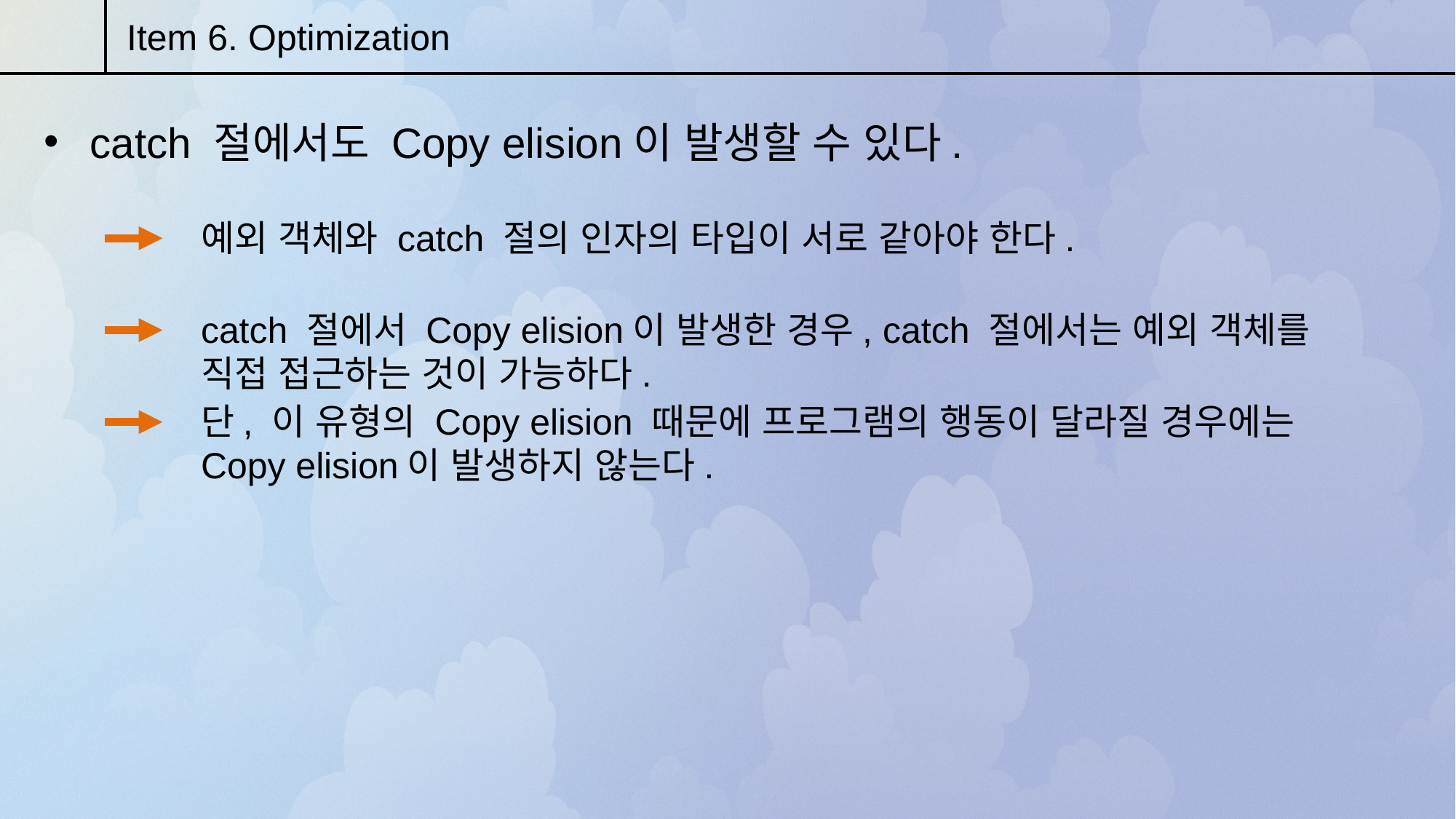

Item 6. Optimization
 catch 절에서도 Copy elision이 발생할 수 있다.
예외 객체와 catch 절의 인자의 타입이 서로 같아야 한다.
catch 절에서 Copy elision이 발생한 경우, catch 절에서는 예외 객체를 직접 접근하는 것이 가능하다.
단, 이 유형의 Copy elision 때문에 프로그램의 행동이 달라질 경우에는 Copy elision이 발생하지 않는다.